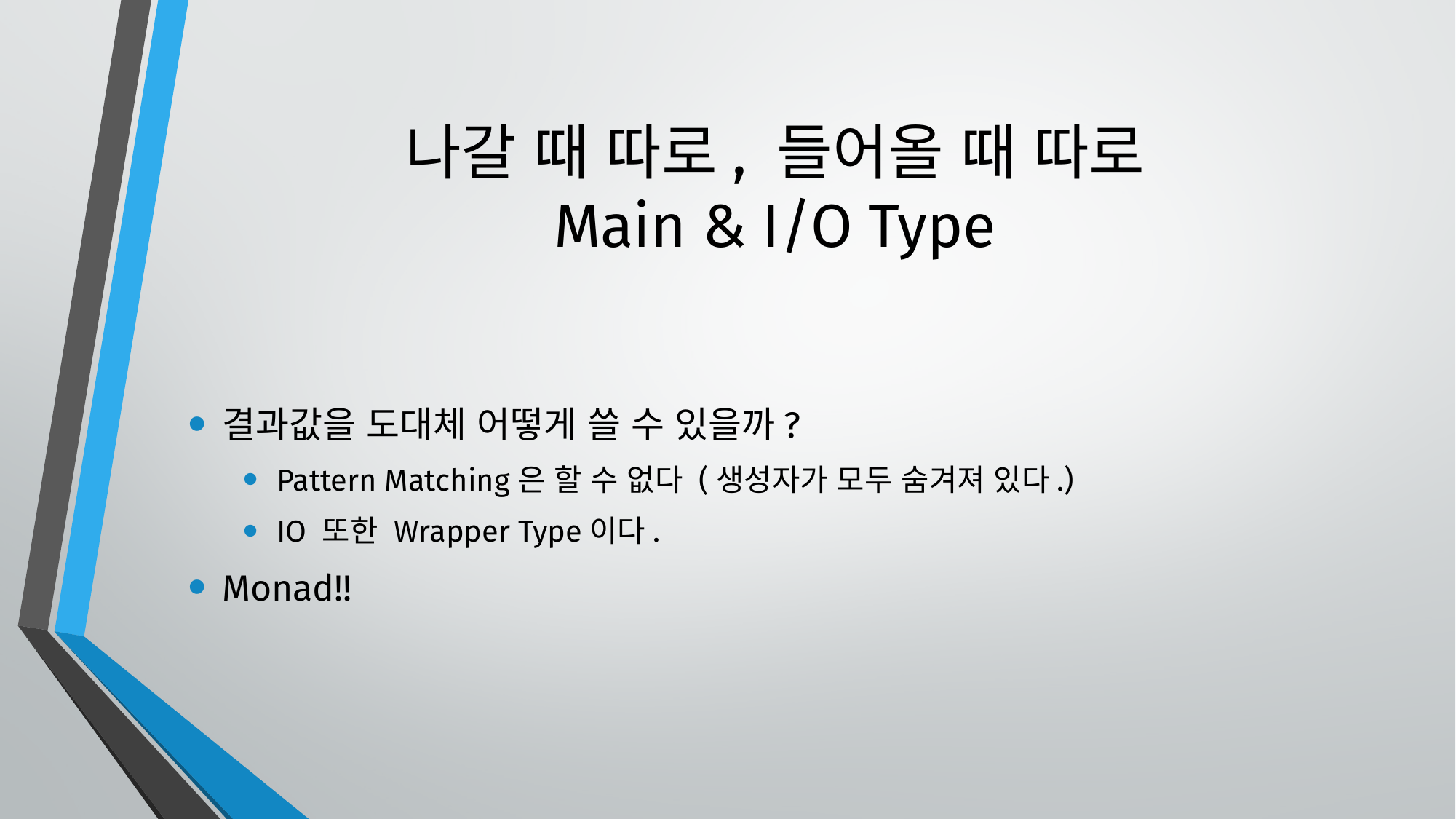

# 나갈 때 따로, 들어올 때 따로 Main & I/O Type
결과값을 도대체 어떻게 쓸 수 있을까?
Pattern Matching은 할 수 없다 (생성자가 모두 숨겨져 있다.)
IO 또한 Wrapper Type이다.
Monad!!